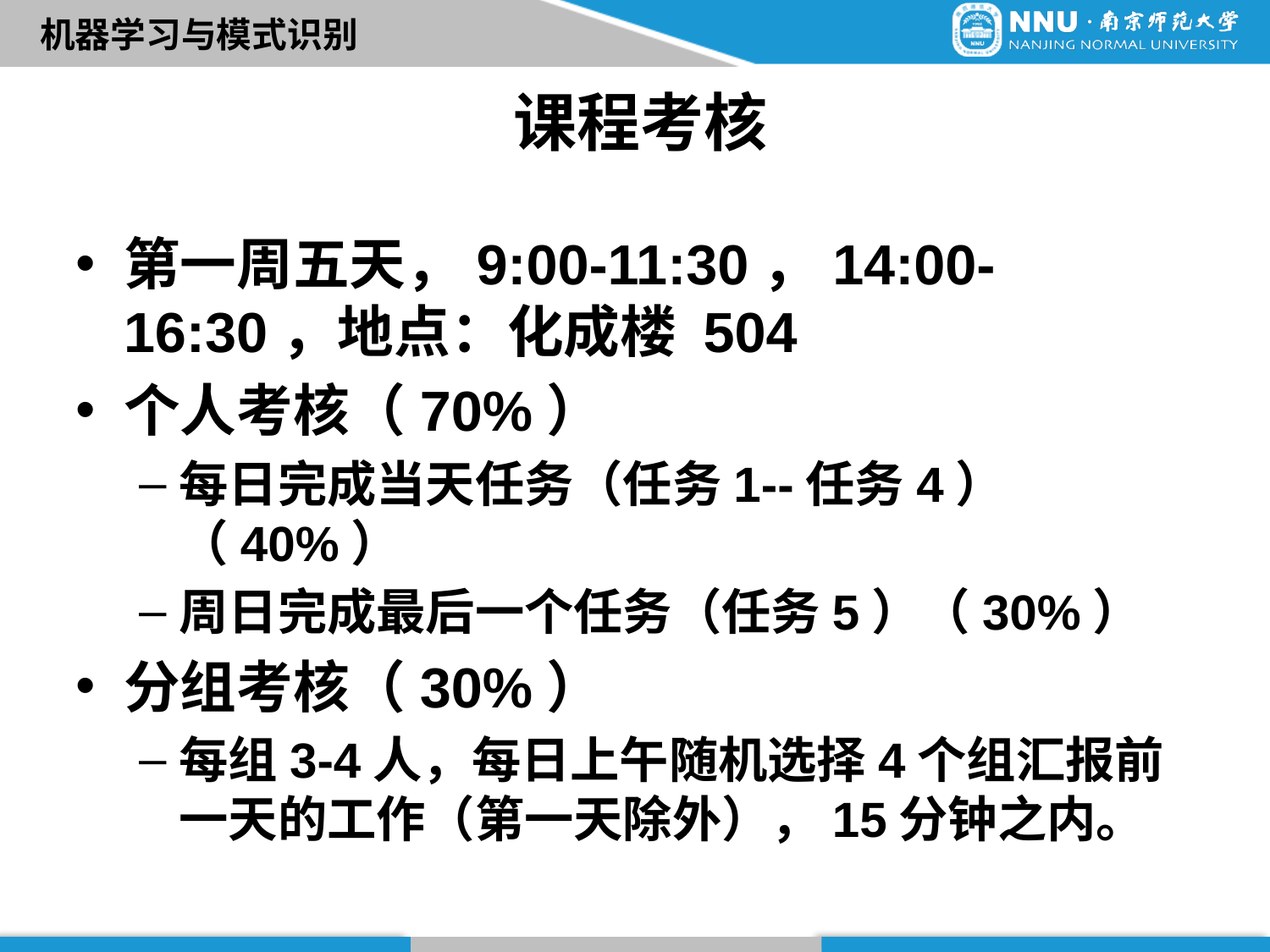

# 课程考核
第一周五天，9:00-11:30，14:00-16:30，地点：化成楼 504
个人考核（70%）
每日完成当天任务（任务1--任务4）（40%）
周日完成最后一个任务（任务5）（30%）
分组考核（30%）
每组3-4人，每日上午随机选择4个组汇报前一天的工作（第一天除外），15分钟之内。